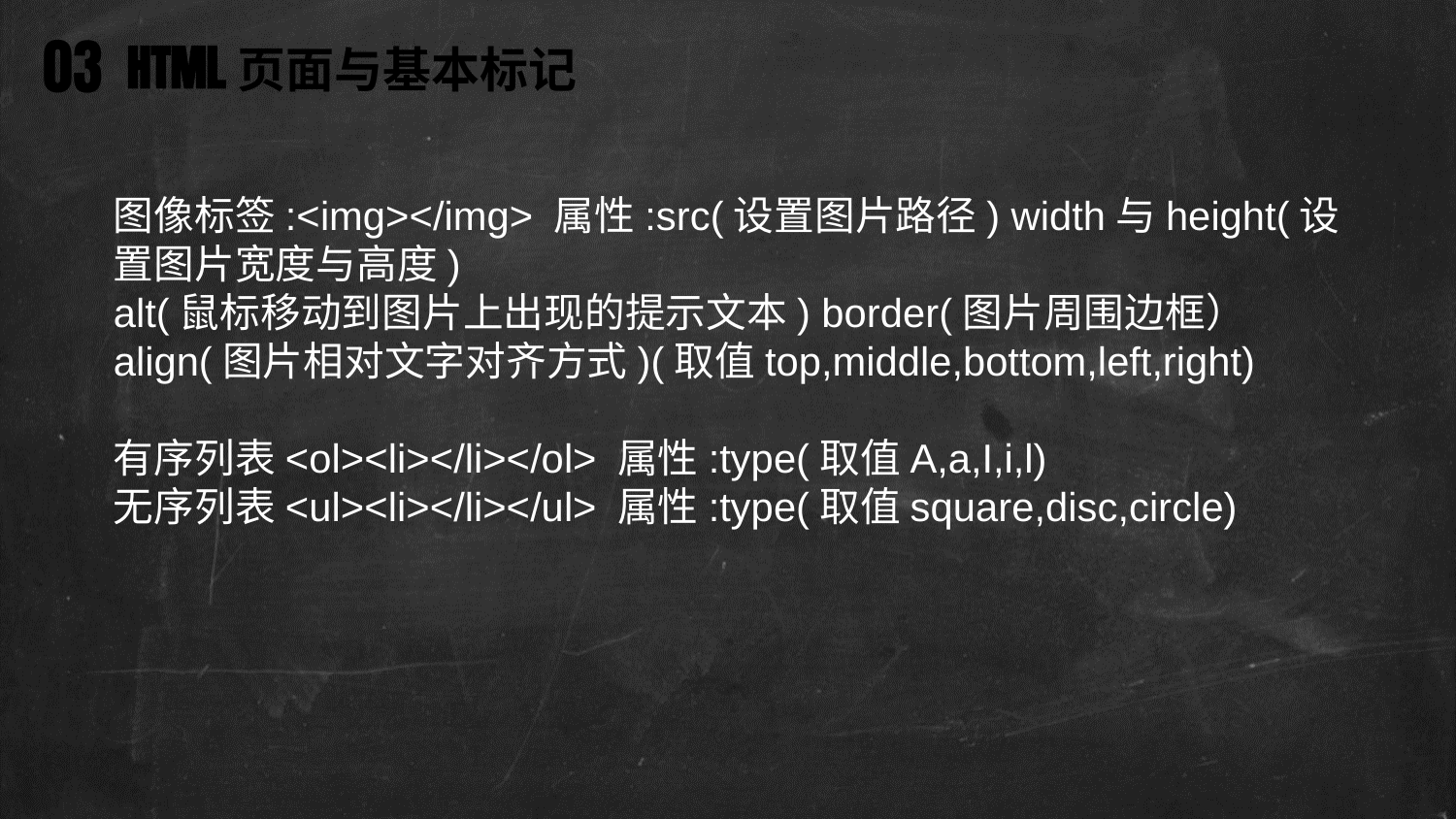

03
HTML页面与基本标记
图像标签:<img></img> 属性:src(设置图片路径) width与height(设置图片宽度与高度)
alt(鼠标移动到图片上出现的提示文本) border(图片周围边框） align(图片相对文字对齐方式)(取值top,middle,bottom,left,right)

有序列表<ol><li></li></ol> 属性:type(取值A,a,I,i,l)
无序列表<ul><li></li></ul> 属性:type(取值square,disc,circle)